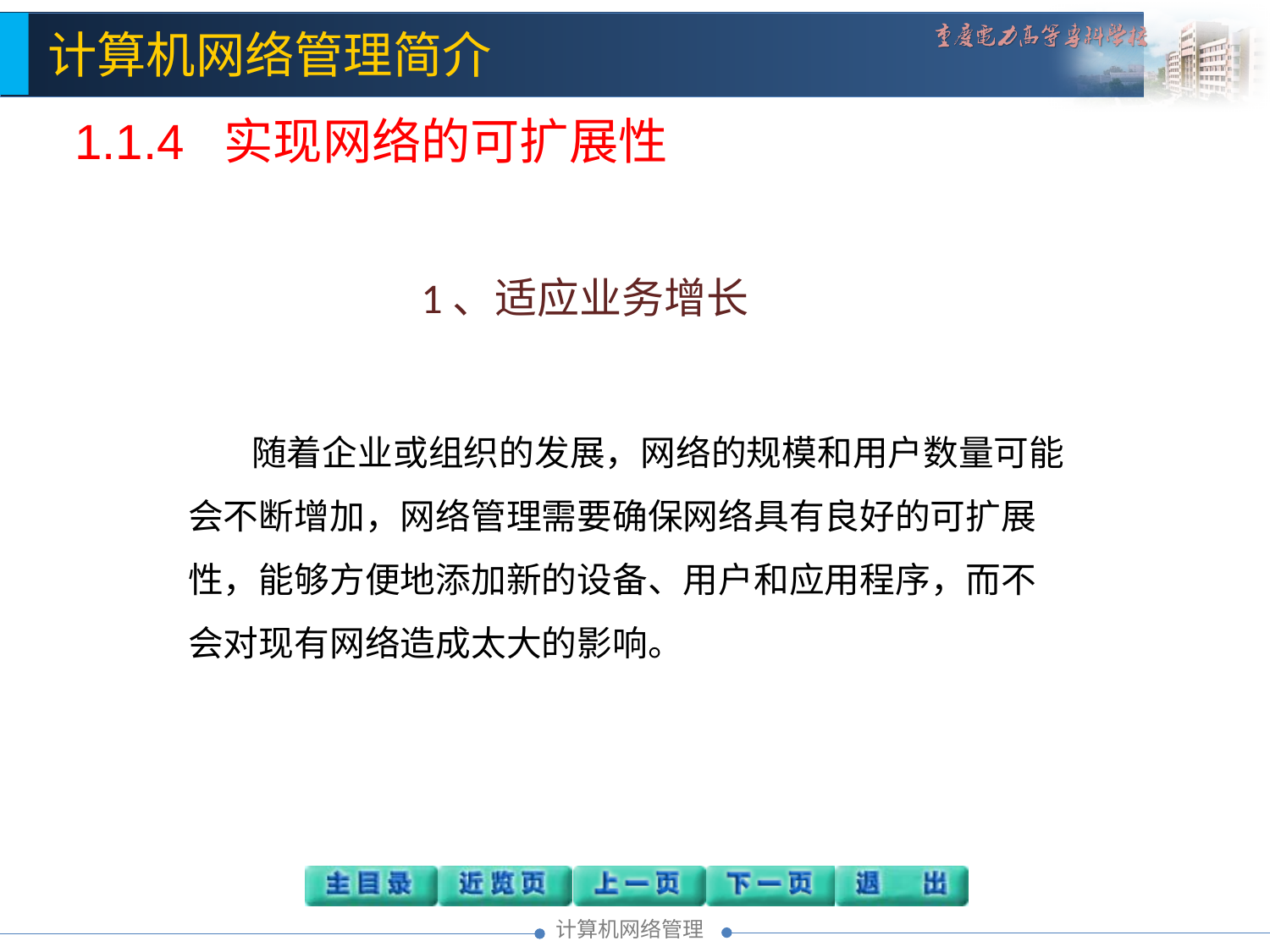

1.1.4  实现网络的可扩展性
1、适应业务增长
随着企业或组织的发展，网络的规模和用户数量可能会不断增加，网络管理需要确保网络具有良好的可扩展性，能够方便地添加新的设备、用户和应用程序，而不会对现有网络造成太大的影响。